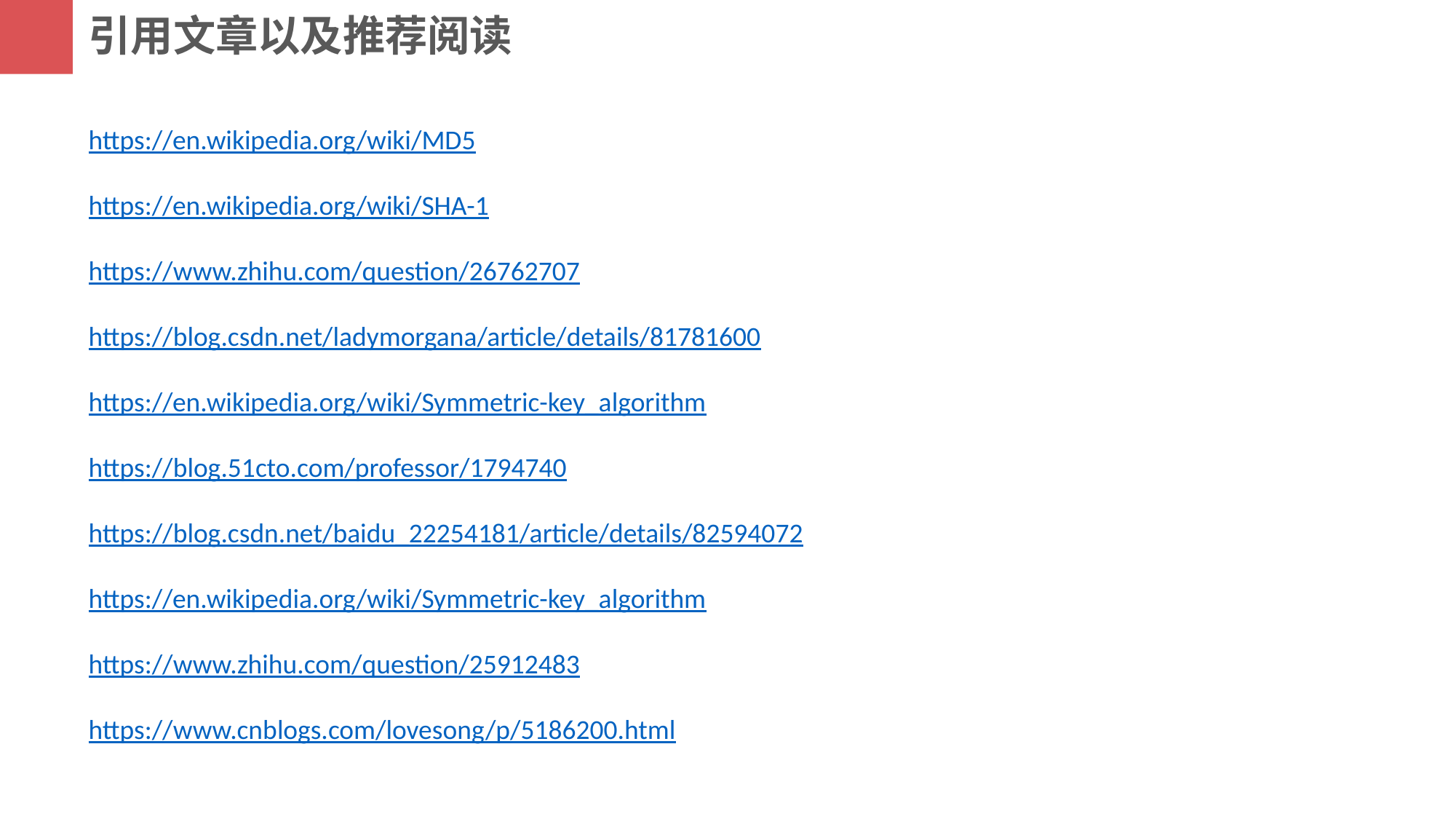

引用文章以及推荐阅读
https://en.wikipedia.org/wiki/MD5

https://en.wikipedia.org/wiki/SHA-1

https://www.zhihu.com/question/26762707

https://blog.csdn.net/ladymorgana/article/details/81781600

https://en.wikipedia.org/wiki/Symmetric-key_algorithm

https://blog.51cto.com/professor/1794740

https://blog.csdn.net/baidu_22254181/article/details/82594072

https://en.wikipedia.org/wiki/Symmetric-key_algorithm

https://www.zhihu.com/question/25912483

https://www.cnblogs.com/lovesong/p/5186200.html